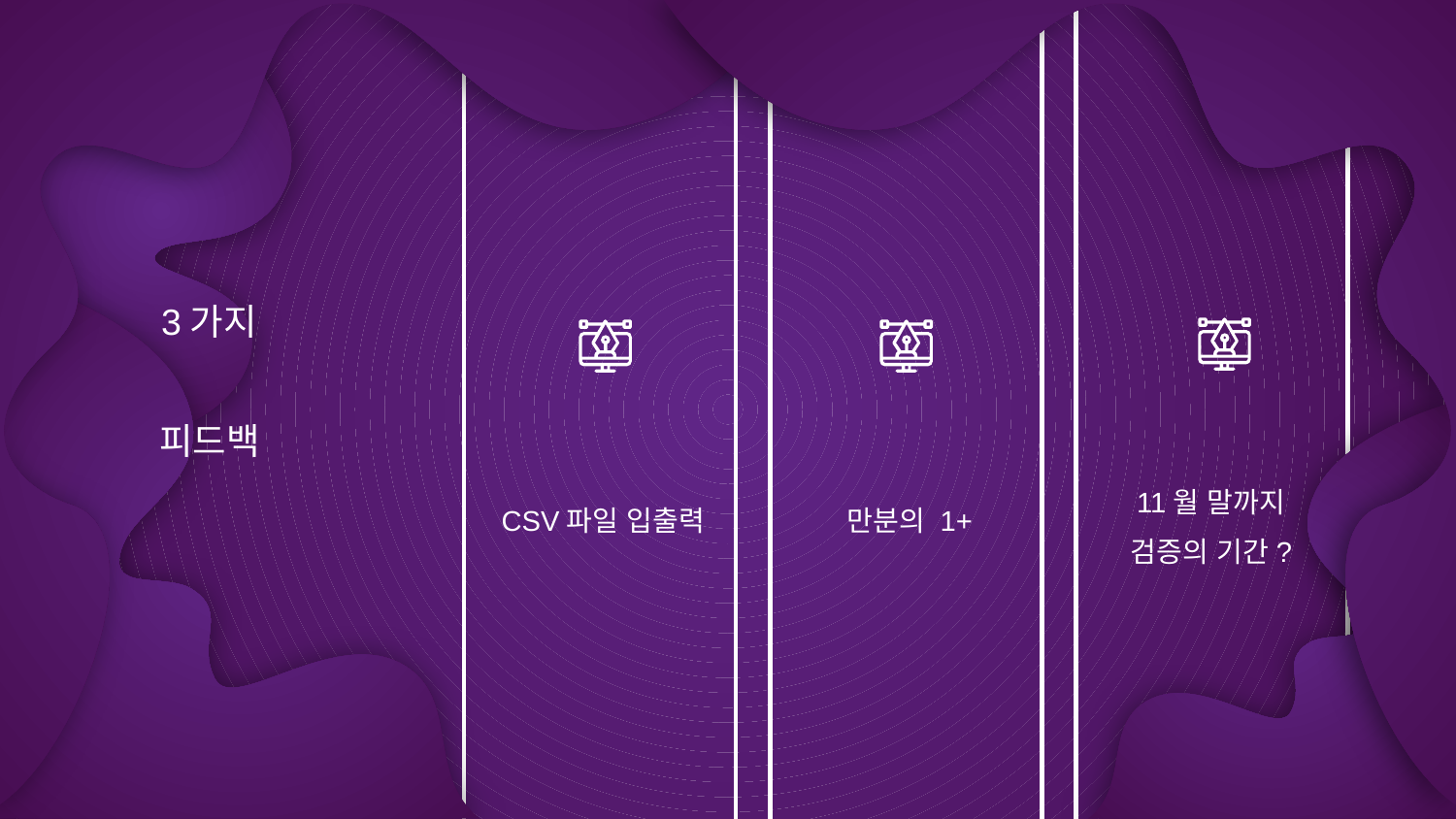

# 3가지

피드백
CSV파일 입출력
만분의 1+
11월 말까지
검증의 기간?